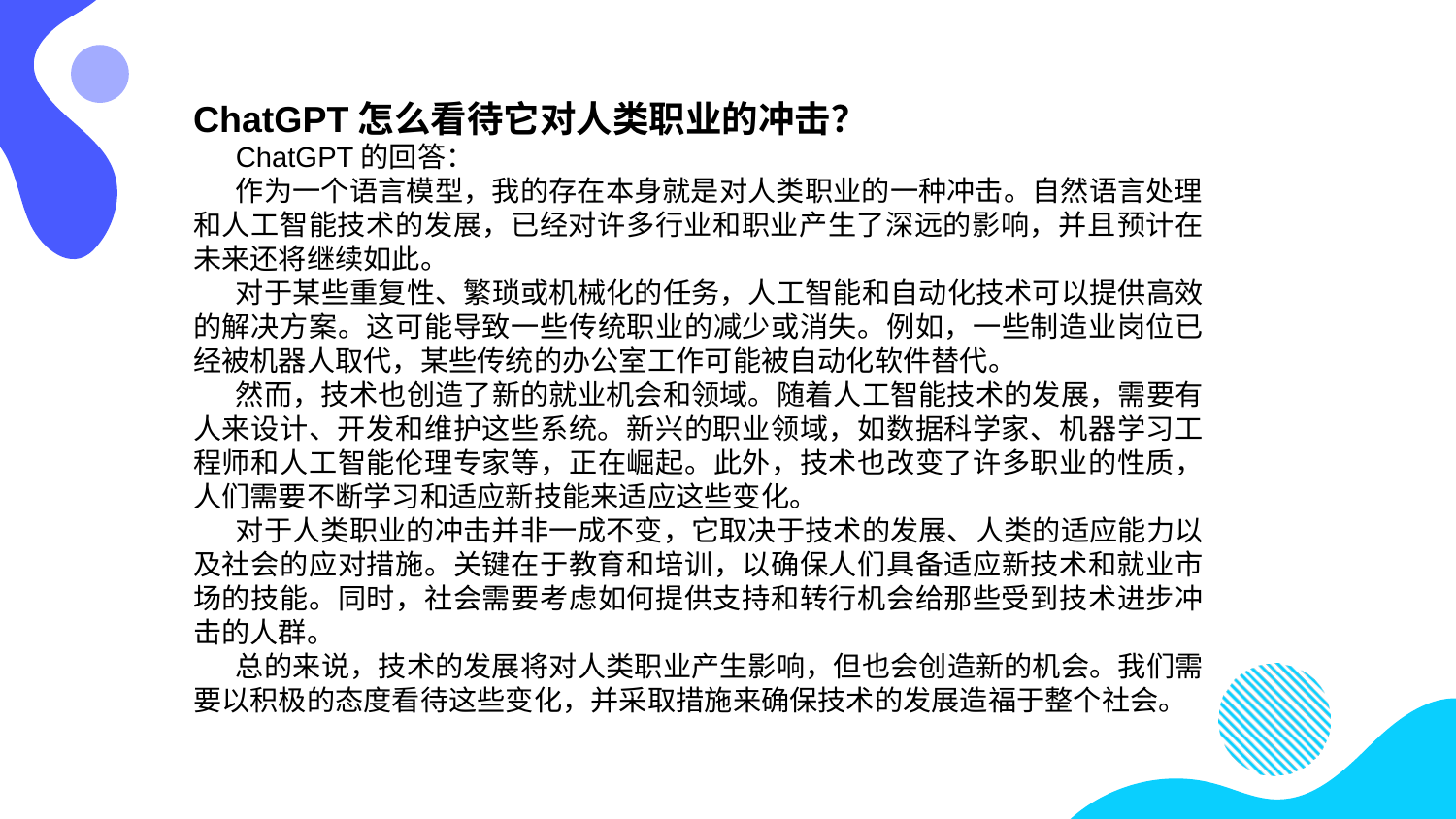

ChatGPT怎么看待它对人类职业的冲击？
ChatGPT的回答：
作为一个语言模型，我的存在本身就是对人类职业的一种冲击。自然语言处理和人工智能技术的发展，已经对许多行业和职业产生了深远的影响，并且预计在未来还将继续如此。
对于某些重复性、繁琐或机械化的任务，人工智能和自动化技术可以提供高效的解决方案。这可能导致一些传统职业的减少或消失。例如，一些制造业岗位已经被机器人取代，某些传统的办公室工作可能被自动化软件替代。
然而，技术也创造了新的就业机会和领域。随着人工智能技术的发展，需要有人来设计、开发和维护这些系统。新兴的职业领域，如数据科学家、机器学习工程师和人工智能伦理专家等，正在崛起。此外，技术也改变了许多职业的性质，人们需要不断学习和适应新技能来适应这些变化。
对于人类职业的冲击并非一成不变，它取决于技术的发展、人类的适应能力以及社会的应对措施。关键在于教育和培训，以确保人们具备适应新技术和就业市场的技能。同时，社会需要考虑如何提供支持和转行机会给那些受到技术进步冲击的人群。
总的来说，技术的发展将对人类职业产生影响，但也会创造新的机会。我们需要以积极的态度看待这些变化，并采取措施来确保技术的发展造福于整个社会。